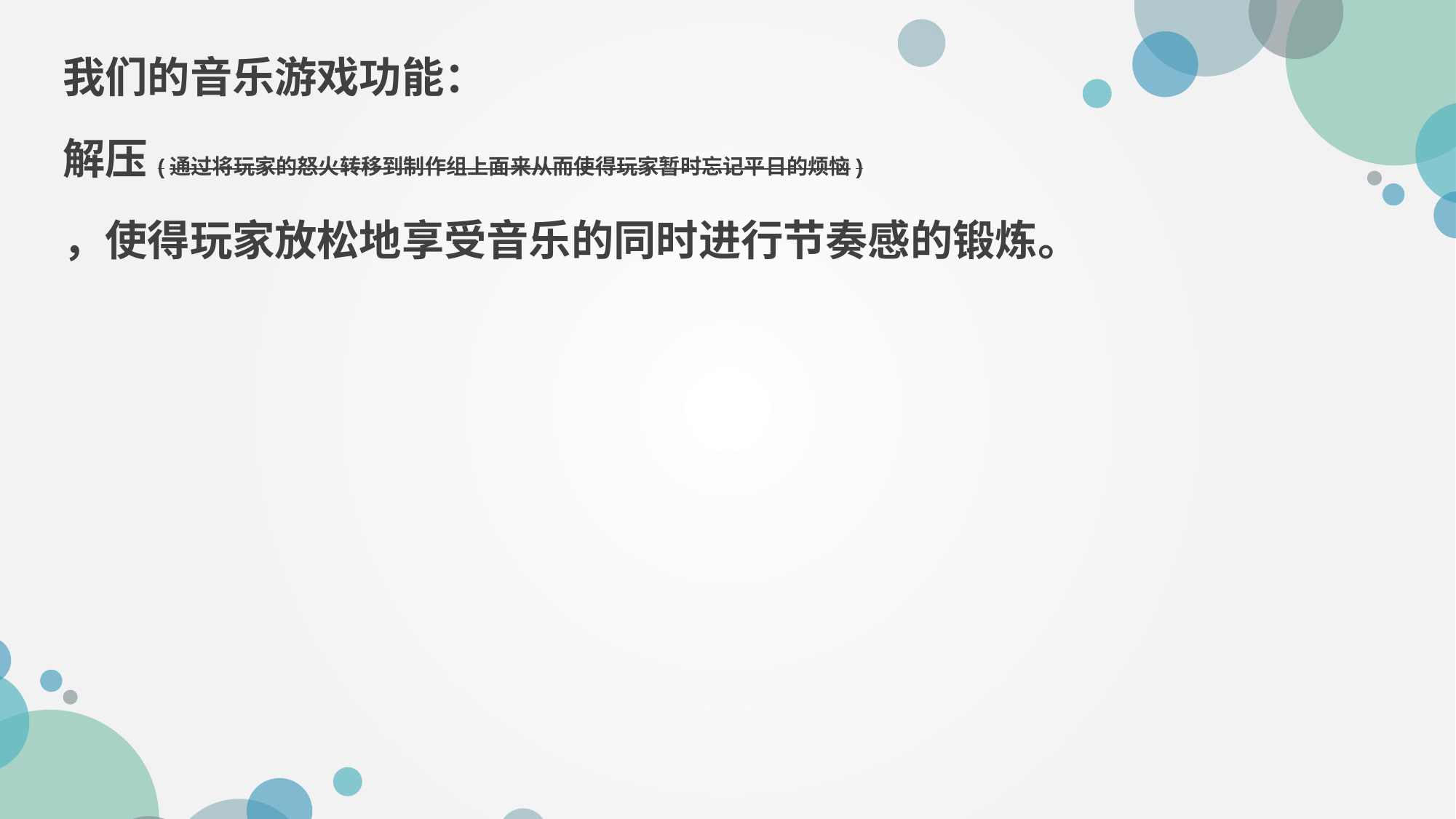

我们的音乐游戏功能：
解压(通过将玩家的怒火转移到制作组上面来从而使得玩家暂时忘记平日的烦恼)
，使得玩家放松地享受音乐的同时进行节奏感的锻炼。